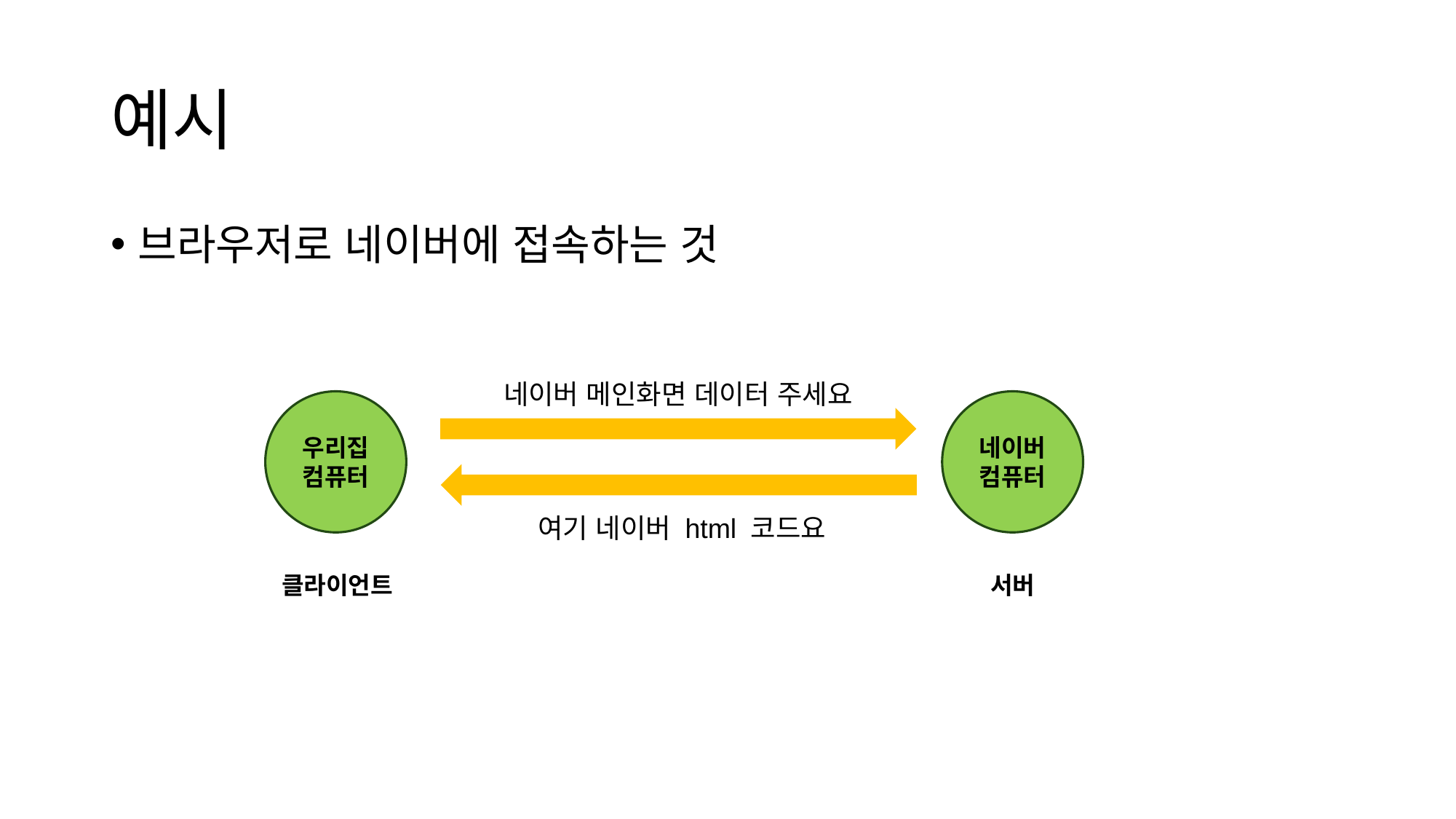

# 예시
브라우저로 네이버에 접속하는 것
네이버 메인화면 데이터 주세요
우리집 컴퓨터
네이버 컴퓨터

여기 네이버 html 코드요
클라이언트
서버